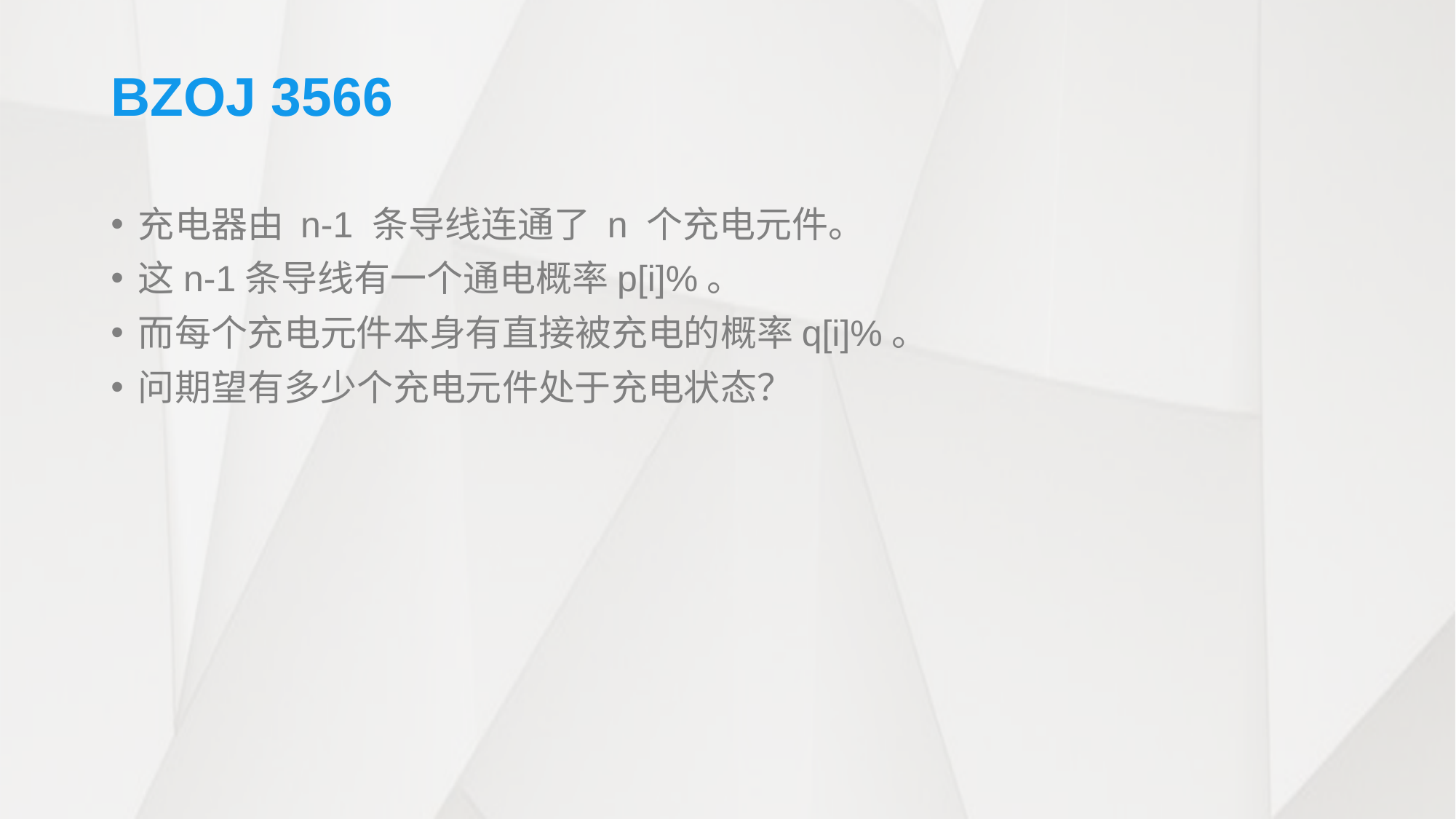

# BZOJ 3566
充电器由 n-1 条导线连通了 n 个充电元件。
这n-1条导线有一个通电概率p[i]%。
而每个充电元件本身有直接被充电的概率q[i]%。
问期望有多少个充电元件处于充电状态？